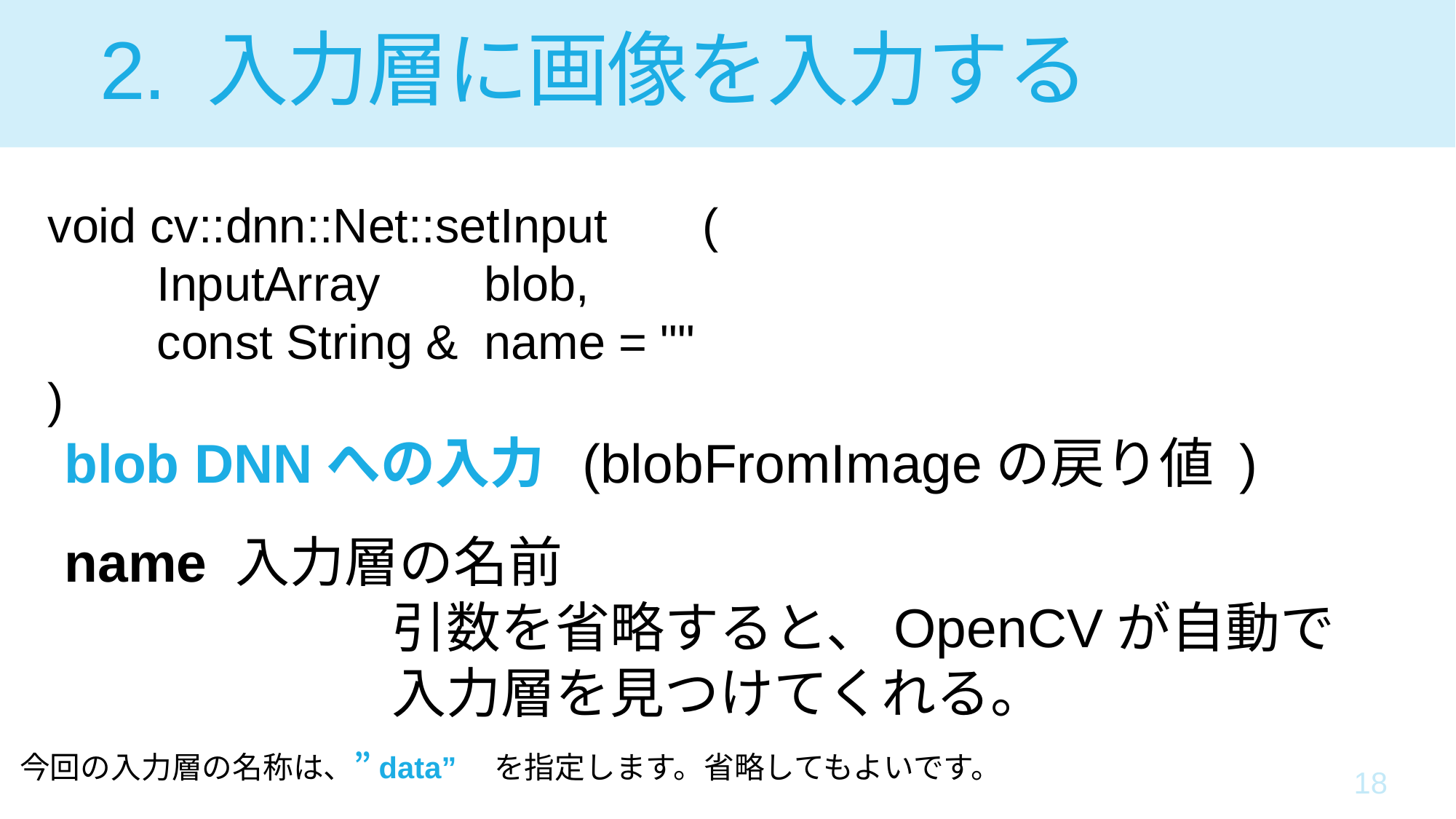

# 2. 入力層に画像を入力する
void cv::dnn::Net::setInput	(
	InputArray 	blob,
	const String & 	name = ""
)

blob DNNへの入力  (blobFromImageの戻り値 )

name 入力層の名前
			引数を省略すると、OpenCVが自動で
			入力層を見つけてくれる。
今回の入力層の名称は、”data”　を指定します。省略してもよいです。